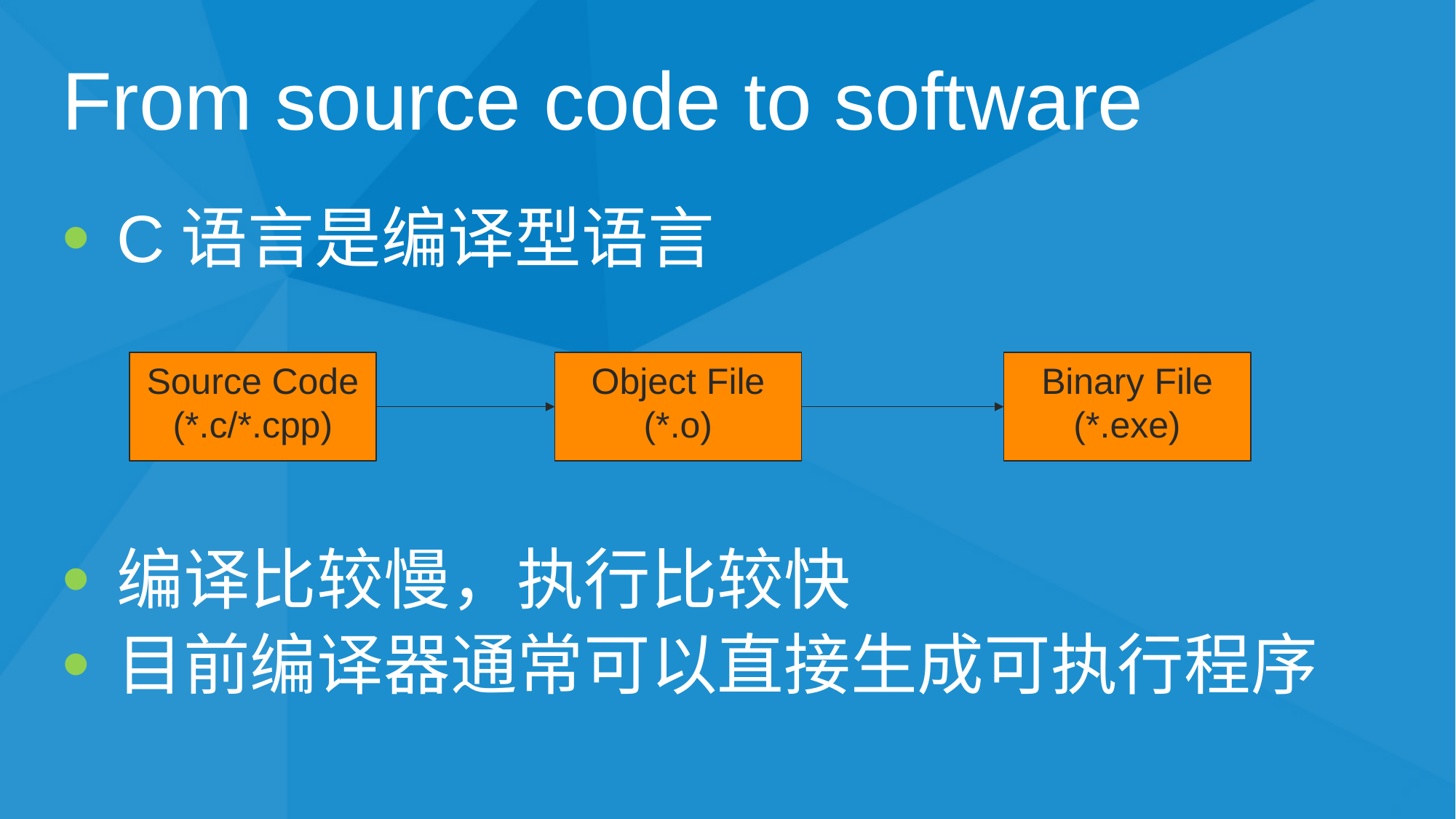

# From source code to software
C语言是编译型语言

编译比较慢，执行比较快
目前编译器通常可以直接生成可执行程序
Source Code
(*.c/*.cpp)
Object File
(*.o)
Binary File
(*.exe)